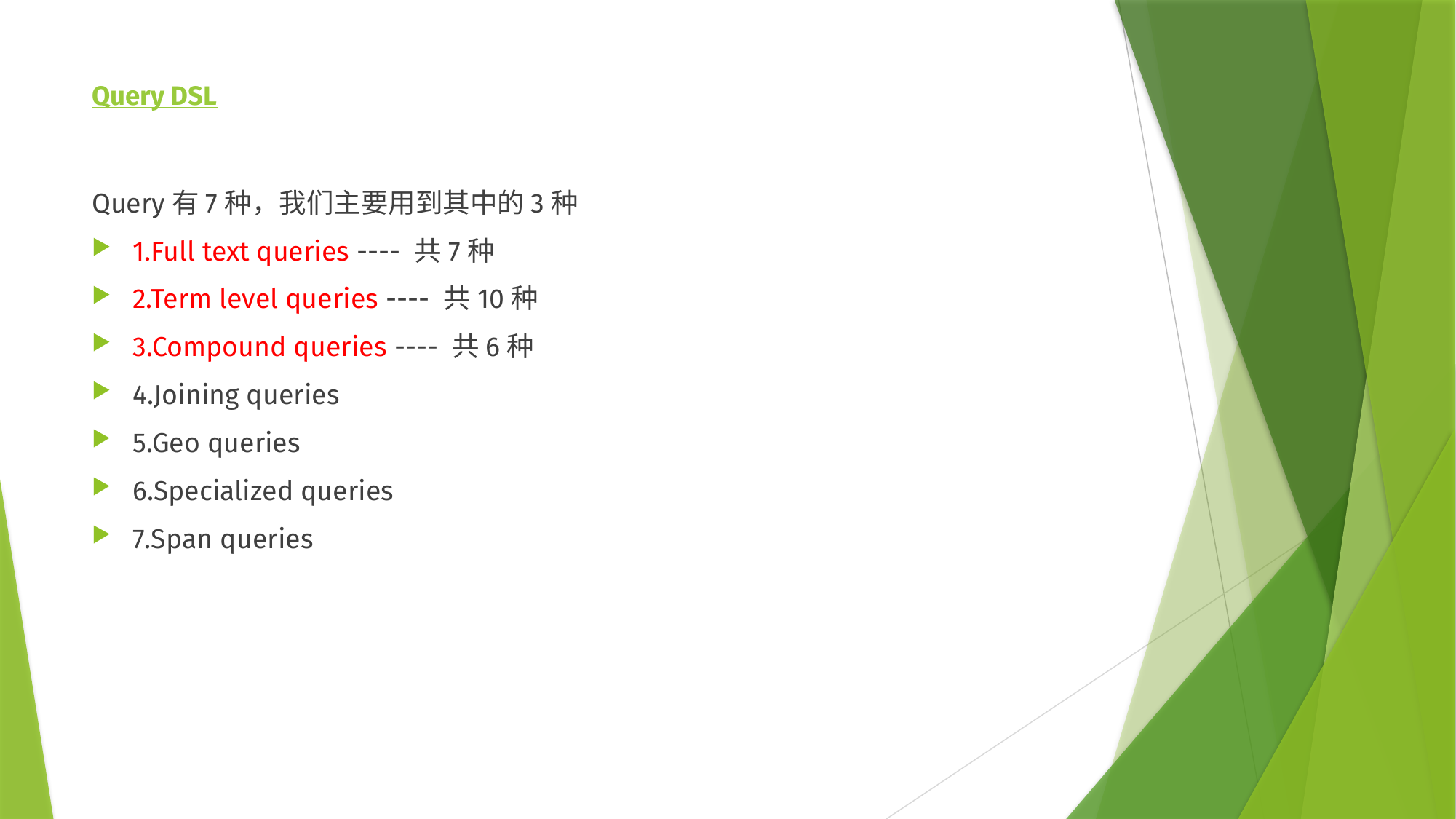

# Query DSL
Query有7种，我们主要用到其中的3种
1.Full text queries ---- 共7种
2.Term level queries ---- 共10种
3.Compound queries ---- 共6种
4.Joining queries
5.Geo queries
6.Specialized queries
7.Span queries